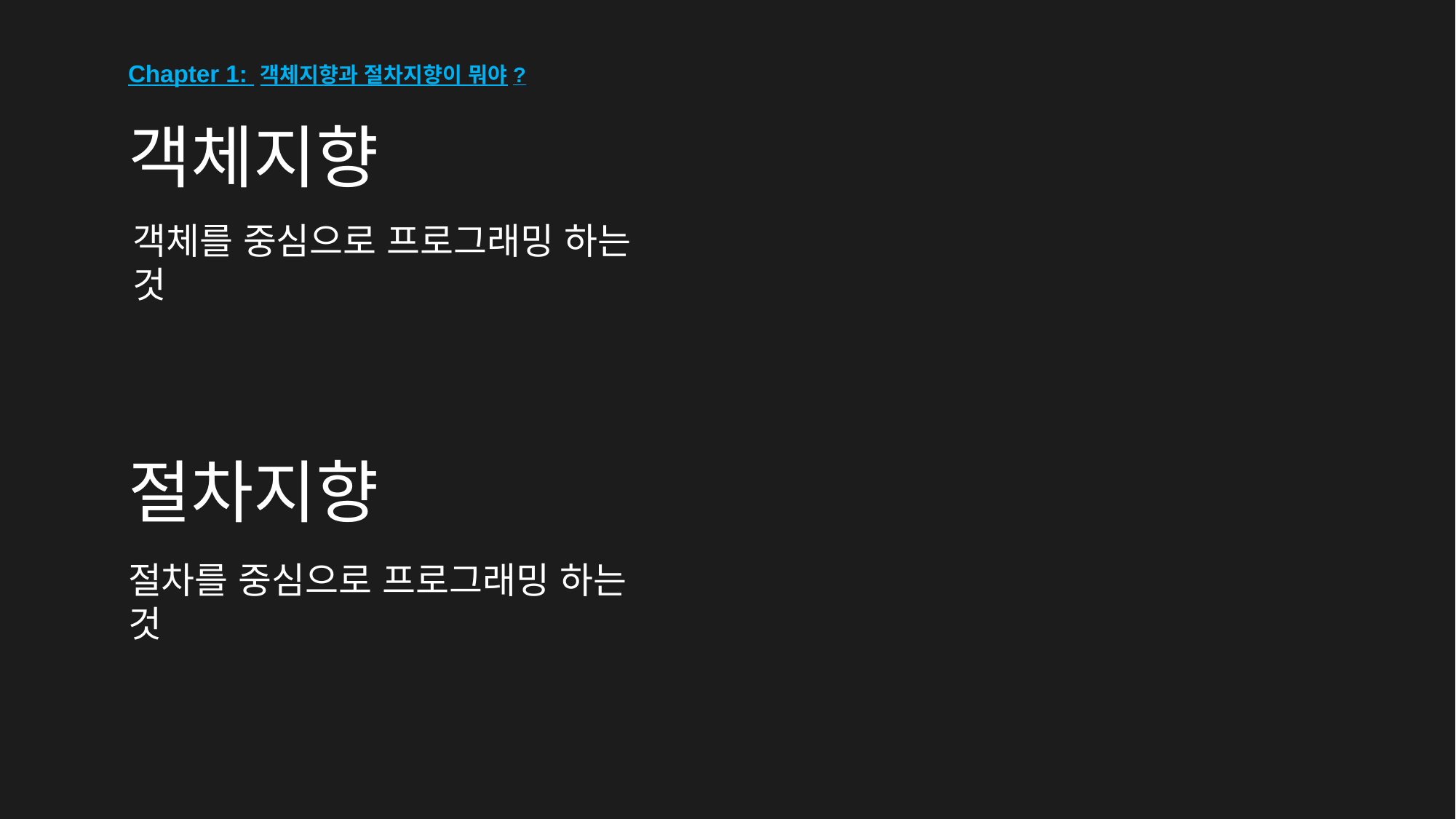

Chapter 1: 객체지향과 절차지향이 뭐야?
객체지향
객체를 중심으로 프로그래밍 하는 것
절차지향
절차를 중심으로 프로그래밍 하는 것